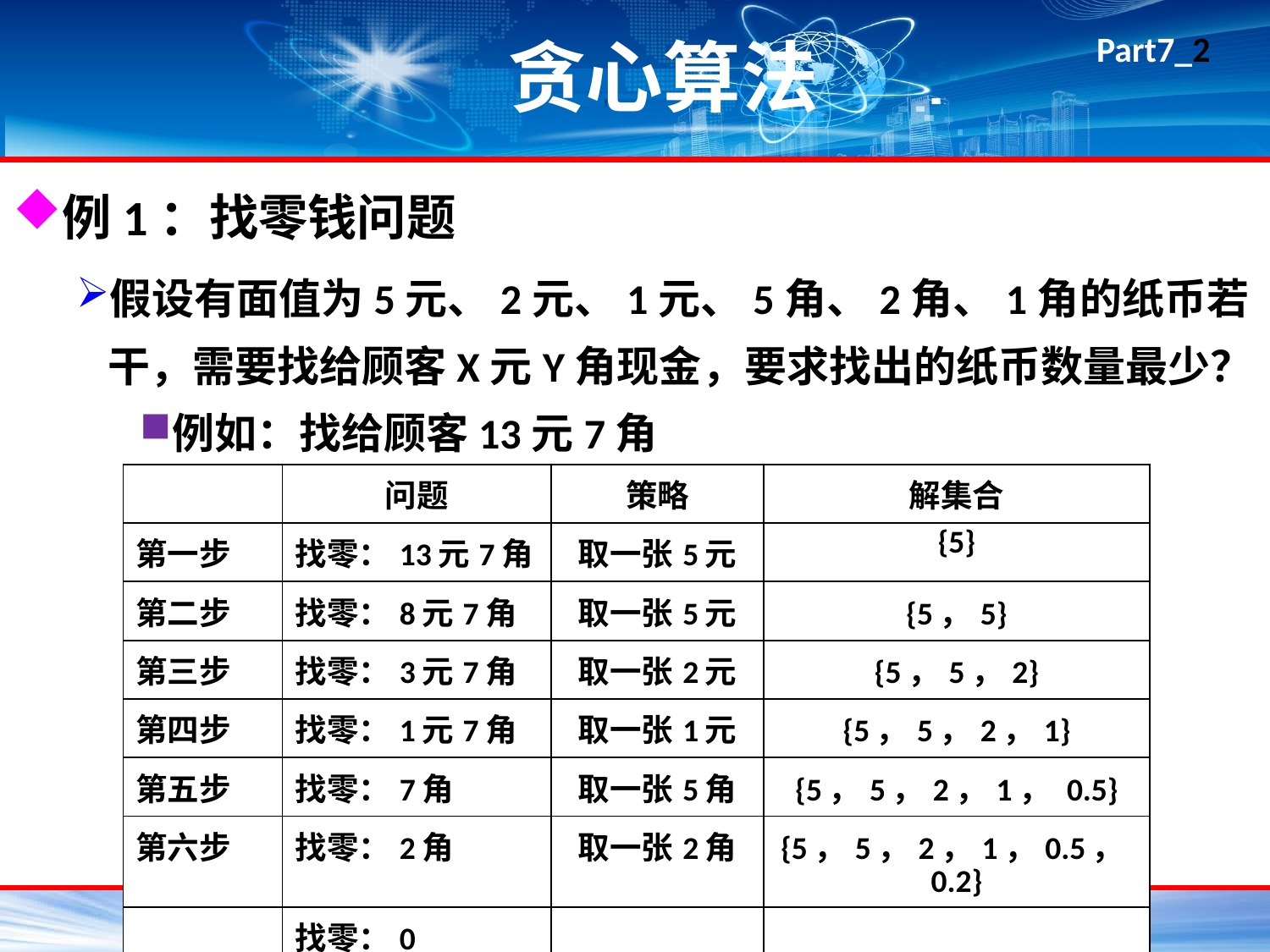

# 贪心算法
例1：找零钱问题
假设有面值为5元、2元、1元、5角、2角、1角的纸币若干，需要找给顾客X元Y角现金，要求找出的纸币数量最少？
例如：找给顾客13元7角

|  | 问题 | 策略 | 解集合 |
| --- | --- | --- | --- |
| 第一步 | 找零：13元7角 | 取一张5元 | {5} |
| 第二步 | 找零：8元7角 | 取一张5元 | {5，5} |
| 第三步 | 找零：3元7角 | 取一张2元 | {5，5，2} |
| 第四步 | 找零：1元7角 | 取一张1元 | {5，5，2，1} |
| 第五步 | 找零：7角 | 取一张5角 | {5，5，2，1， 0.5} |
| 第六步 | 找零：2角 | 取一张2角 | {5，5，2，1，0.5，0.2} |
|  | 找零：0 |  |  |